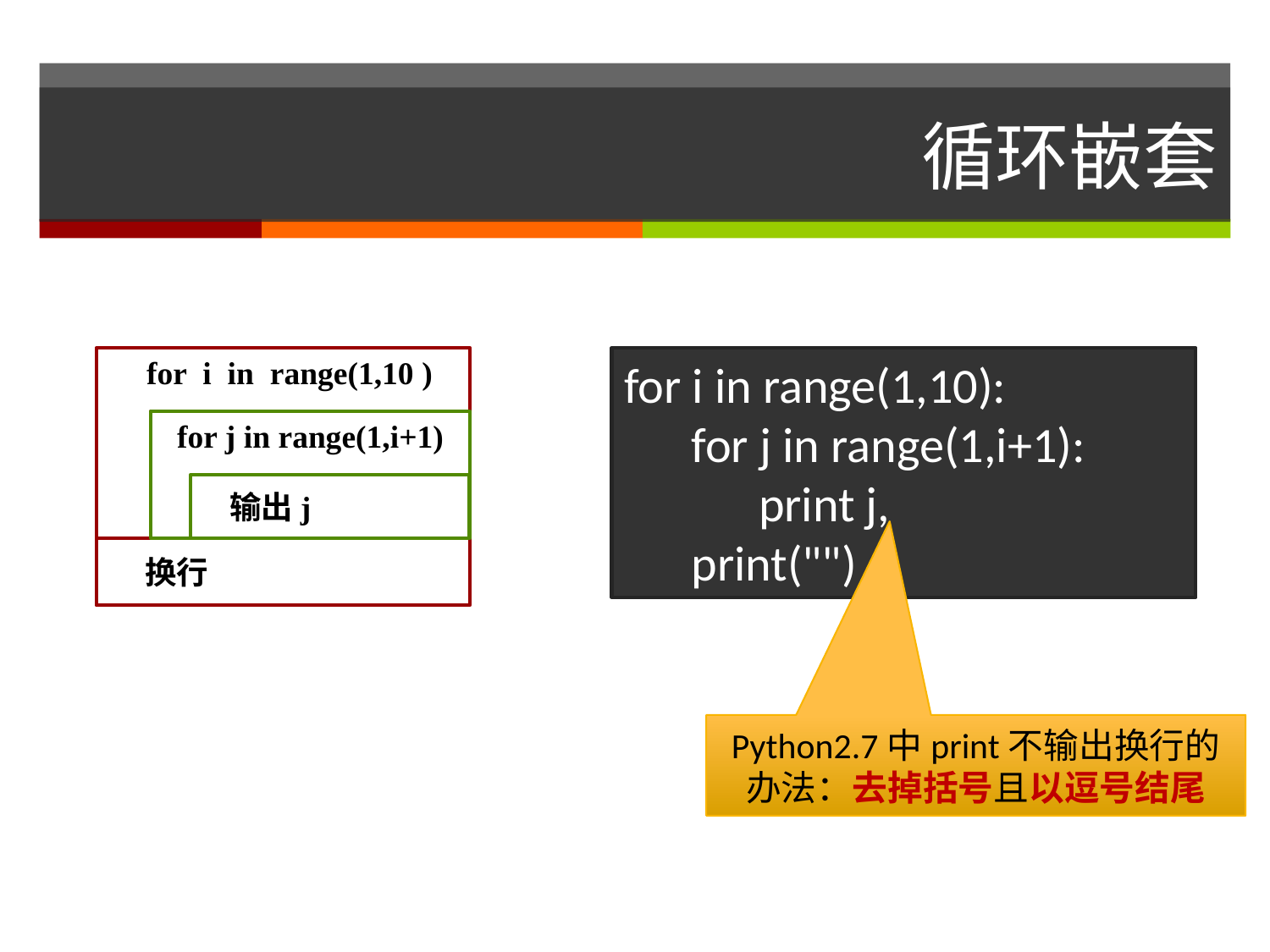

# 循环嵌套
     for  i  in  range(1,10 )
for i in range(1,10):
      for j in range(1,i+1):
            print j,
      print("")
for j in range(1,i+1)
   输出j

输出i行的数字
    换行
Python2.7中print不输出换行的办法：去掉括号且以逗号结尾